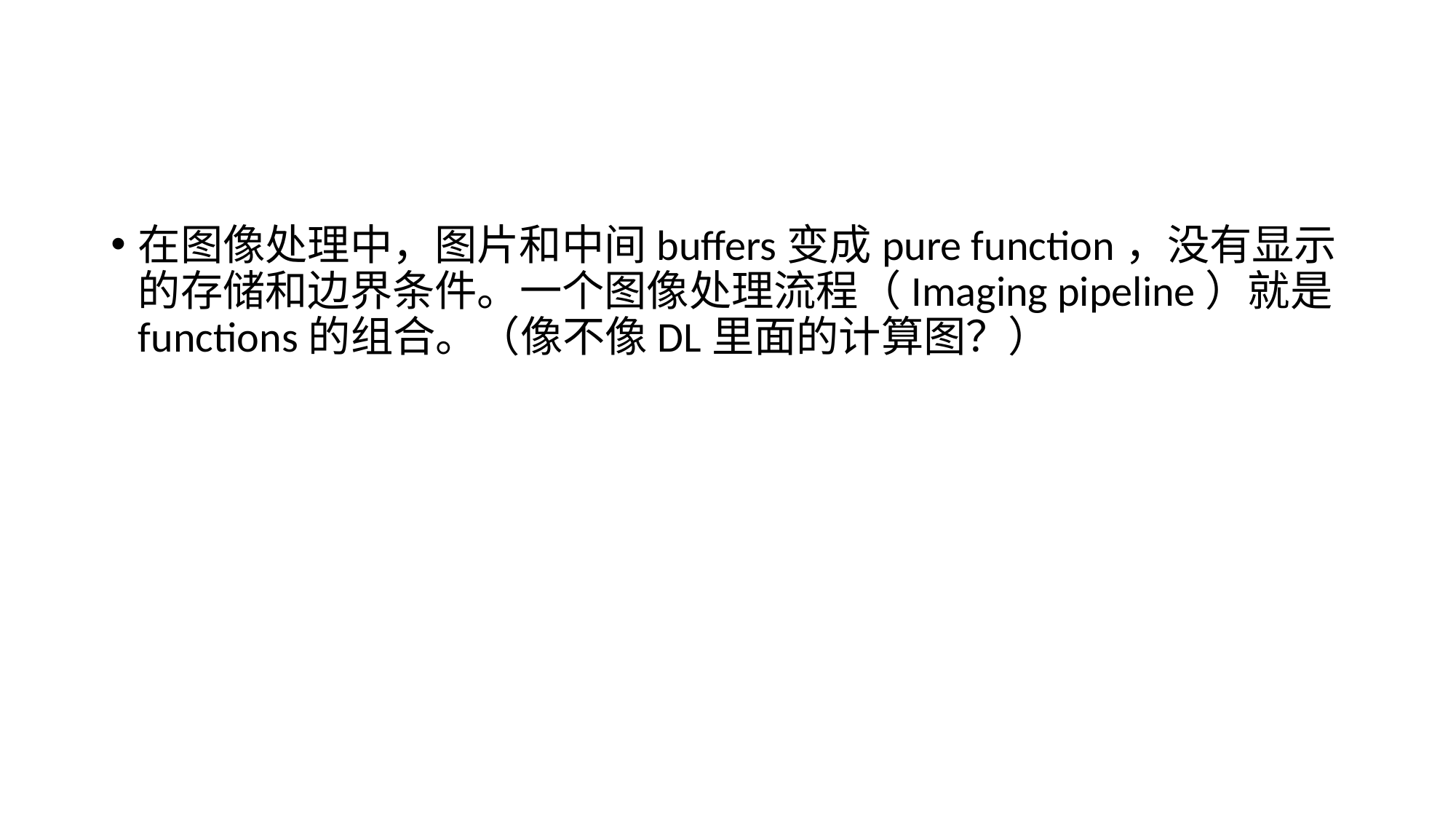

#
在图像处理中，图片和中间buffers变成pure function，没有显示的存储和边界条件。一个图像处理流程（Imaging pipeline）就是functions的组合。（像不像DL里面的计算图？）